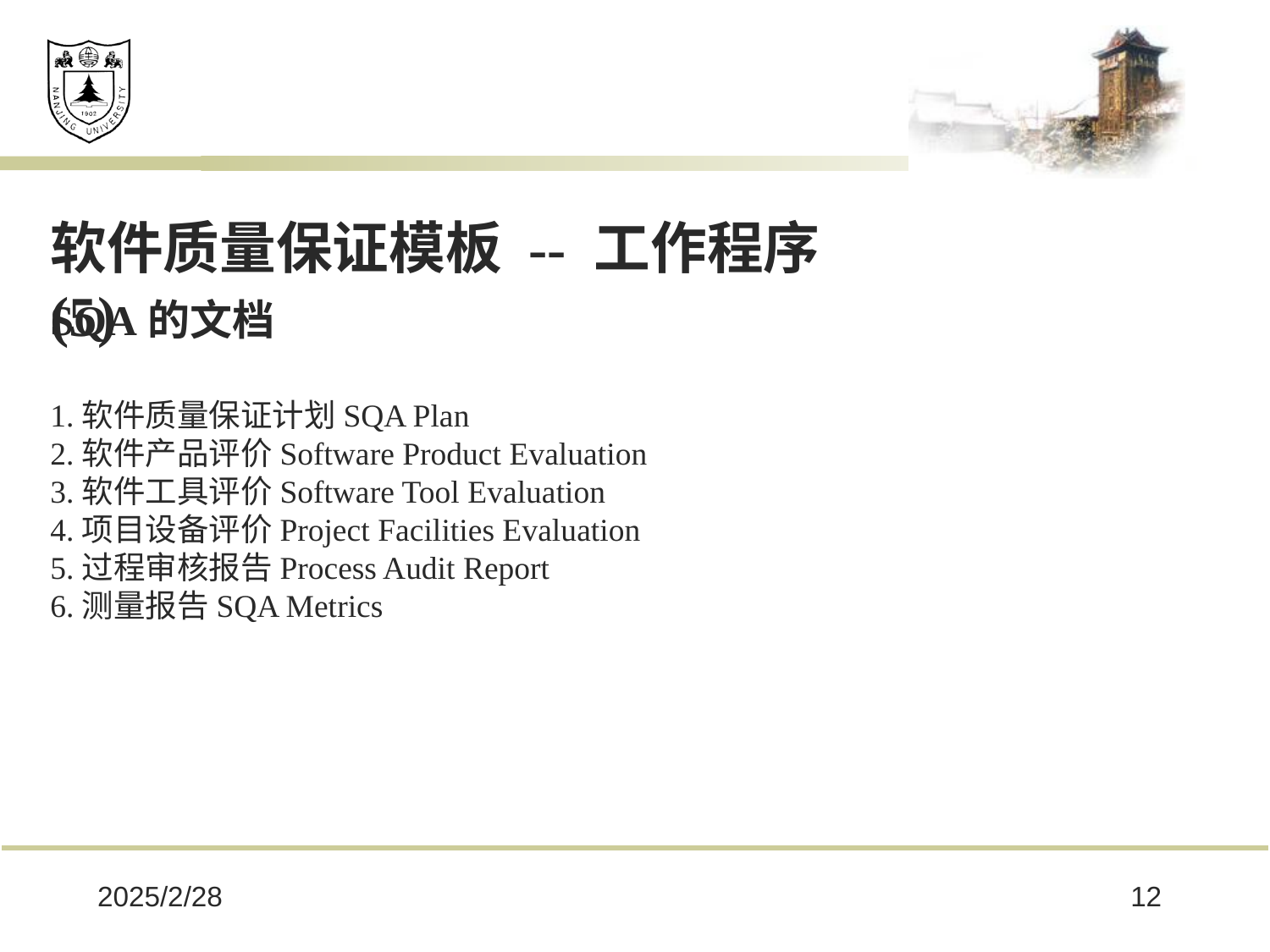

软件质量保证模板 -- 工作程序(5)
SQA的文档

1.软件质量保证计划SQA Plan
2.软件产品评价Software Product Evaluation
3.软件工具评价Software Tool Evaluation
4.项目设备评价Project Facilities Evaluation
5.过程审核报告Process Audit Report
6.测量报告SQA Metrics

2025/2/28
12